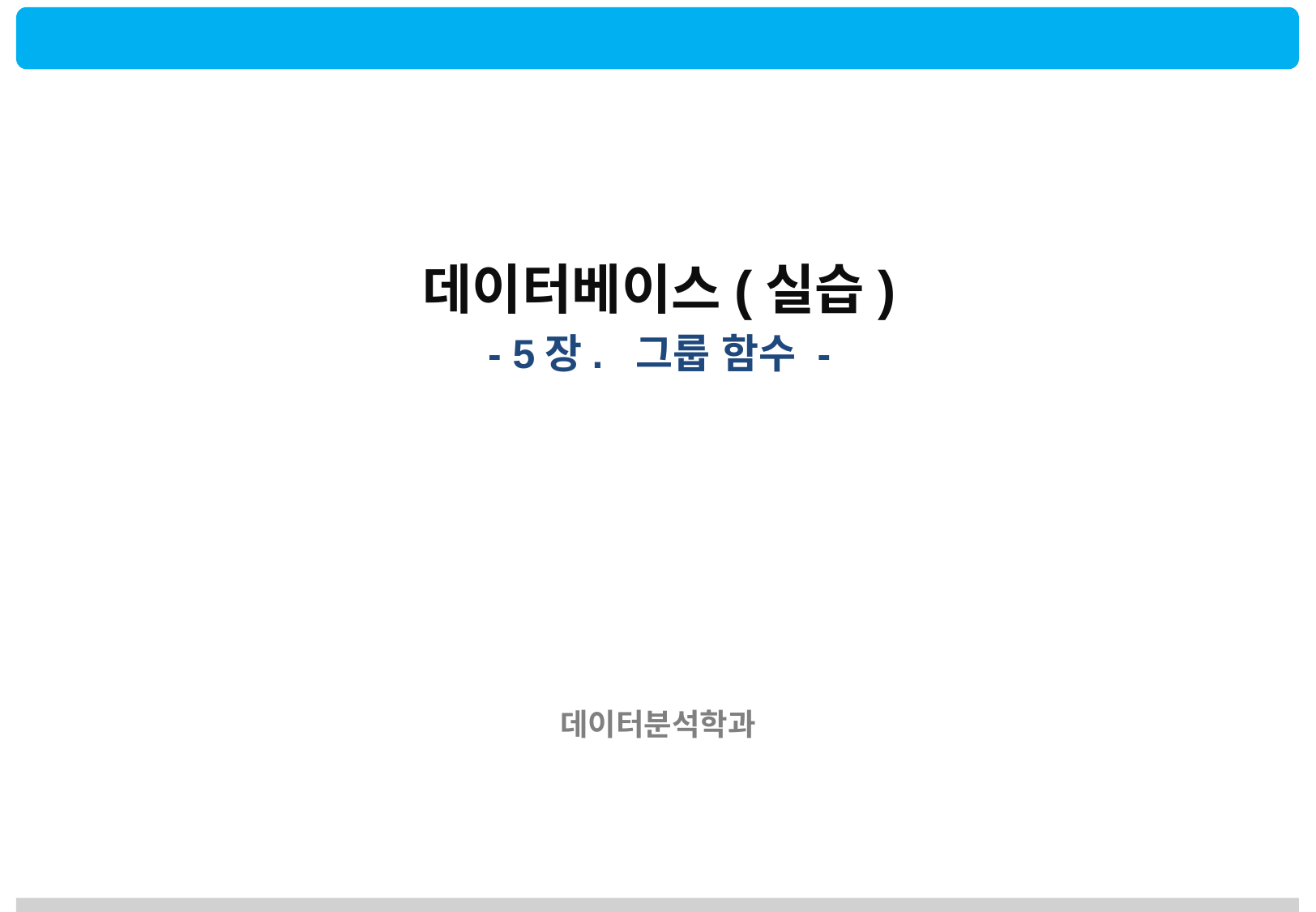

데이터베이스(실습)
- 5장.  그룹 함수 -
데이터분석학과